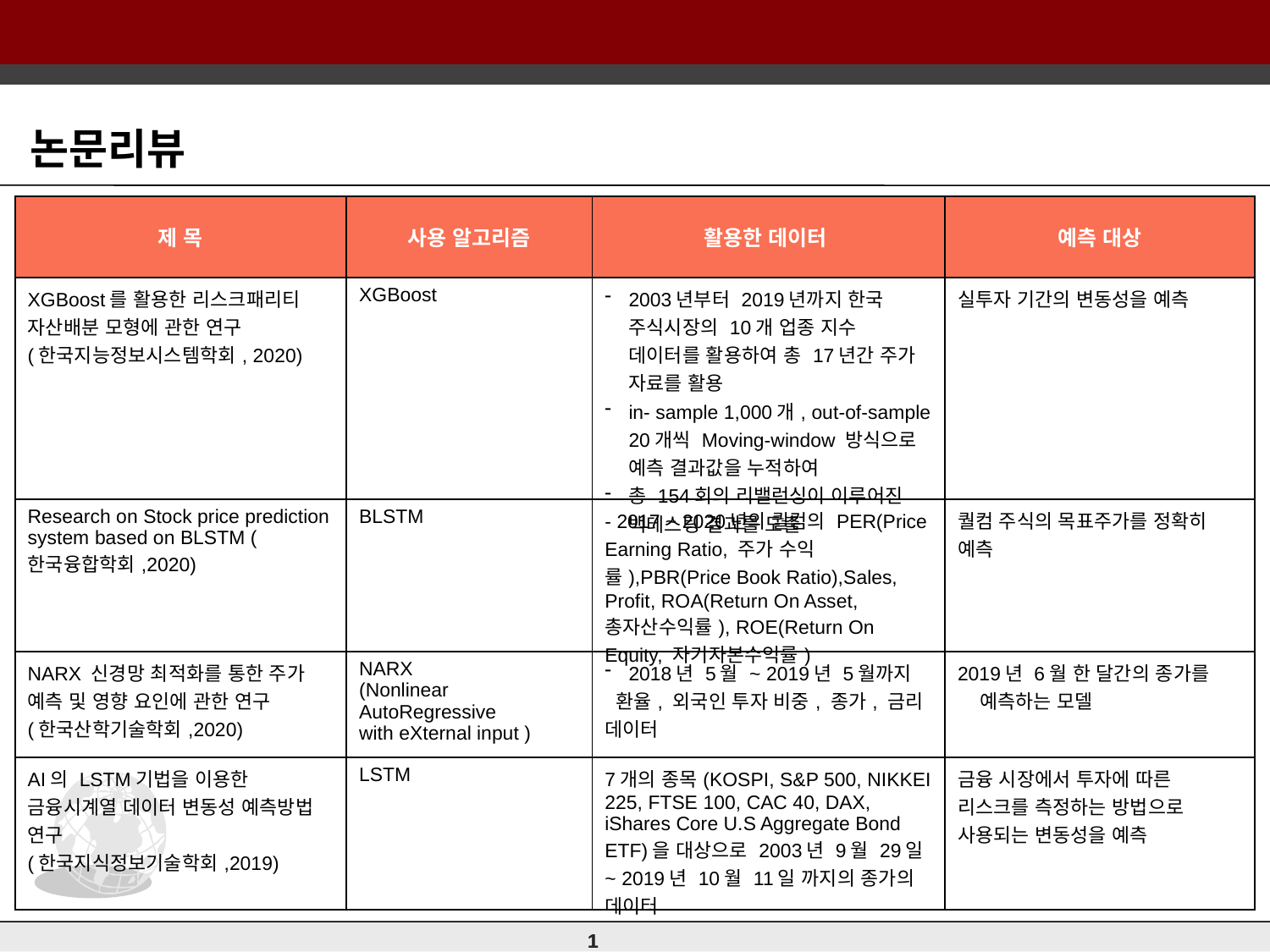

논문리뷰
| 제 목 | 사용 알고리즘 | 활용한 데이터 | 예측 대상 |
| --- | --- | --- | --- |
| XGBoost를 활용한 리스크패리티 자산배분 모형에 관한 연구 (한국지능정보시스템학회, 2020) | XGBoost | 2003년부터 2019년까지 한국 주식시장의 10개 업종 지수 데이터를 활용하여 총 17년간 주가 자료를 활용 in- sample 1,000개, out-of-sample 20개씩 Moving-window 방식으로 예측 결과값을 누적하여 총 154회의 리밸런싱이 이루어진 백테스팅 결과를 도출 | 실투자 기간의 변동성을 예측 |
| Research on Stock price prediction system based on BLSTM (한국융합학회,2020) | BLSTM | - 2017 ~ 2020년의 퀄컴의 PER(Price Earning Ratio, 주가 수익률),PBR(Price Book Ratio),Sales, Profit, ROA(Return On Asset, 총자산수익률), ROE(Return On Equity, 자기자본수익률) | 퀄컴 주식의 목표주가를 정확히 예측 |
| NARX 신경망 최적화를 통한 주가 예측 및 영향 요인에 관한 연구 (한국산학기술학회,2020) | NARX (Nonlinear AutoRegressive with eXternal input ) | 2018년 5월 ~ 2019년 5월까지 환율, 외국인 투자 비중, 종가, 금리 데이터 | 2019년 6월 한 달간의 종가를 예측하는 모델 |
| AI의 LSTM기법을 이용한 금융시계열 데이터 변동성 예측방법 연구 (한국지식정보기술학회,2019) | LSTM | 7개의 종목(KOSPI, S&P 500, NIKKEI 225, FTSE 100, CAC 40, DAX, iShares Core U.S Aggregate Bond ETF)을 대상으로 2003년 9월 29일 ~ 2019년 10월 11일 까지의 종가의 데이터 | 금융 시장에서 투자에 따른 리스크를 측정하는 방법으로 사용되는 변동성을 예측 |
1
1